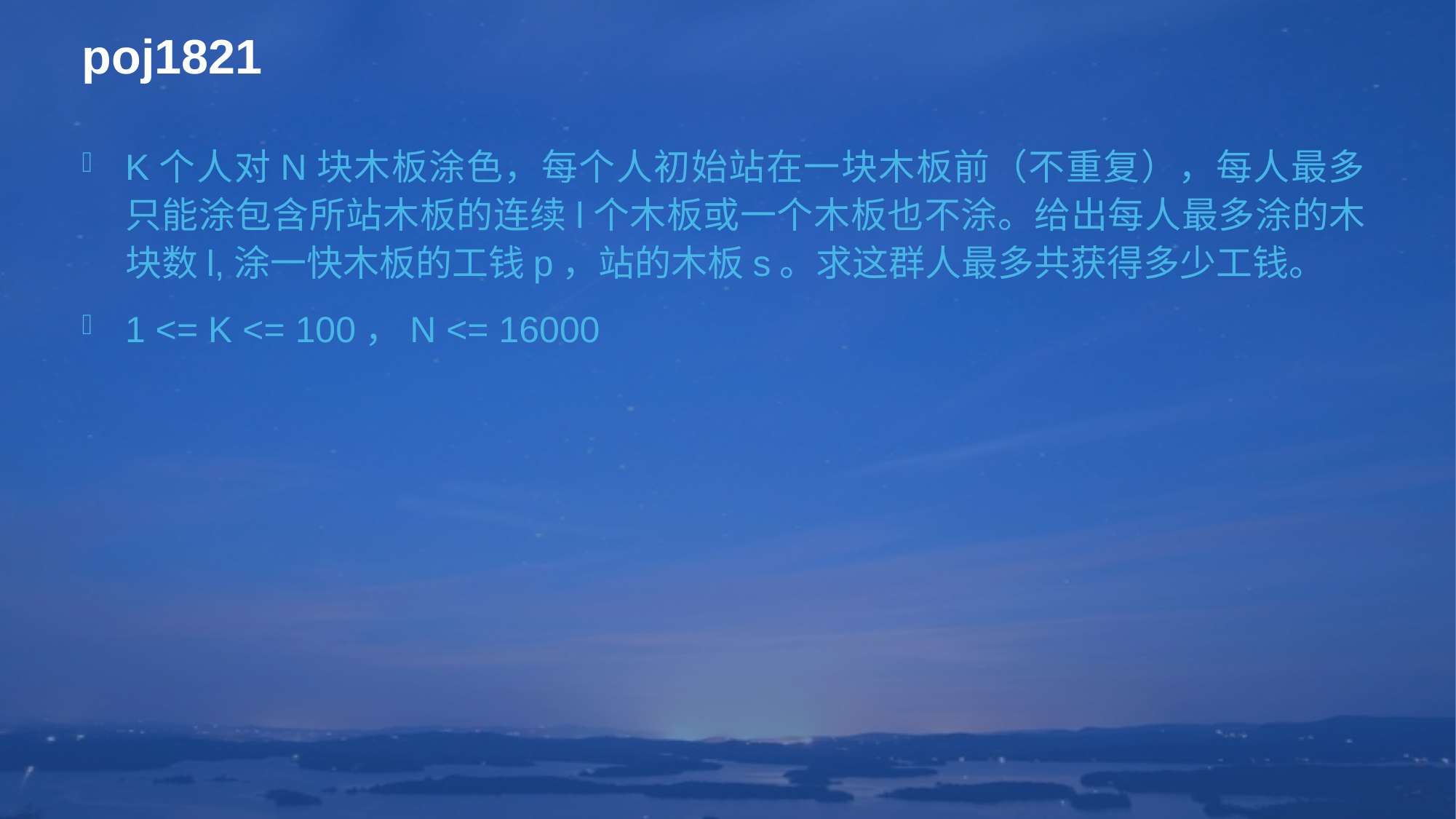

# poj1821
K个人对N块木板涂色，每个人初始站在一块木板前（不重复），每人最多只能涂包含所站木板的连续l个木板或一个木板也不涂。给出每人最多涂的木块数l,涂一快木板的工钱p，站的木板s。求这群人最多共获得多少工钱。
1 <= K <= 100，N <= 16000